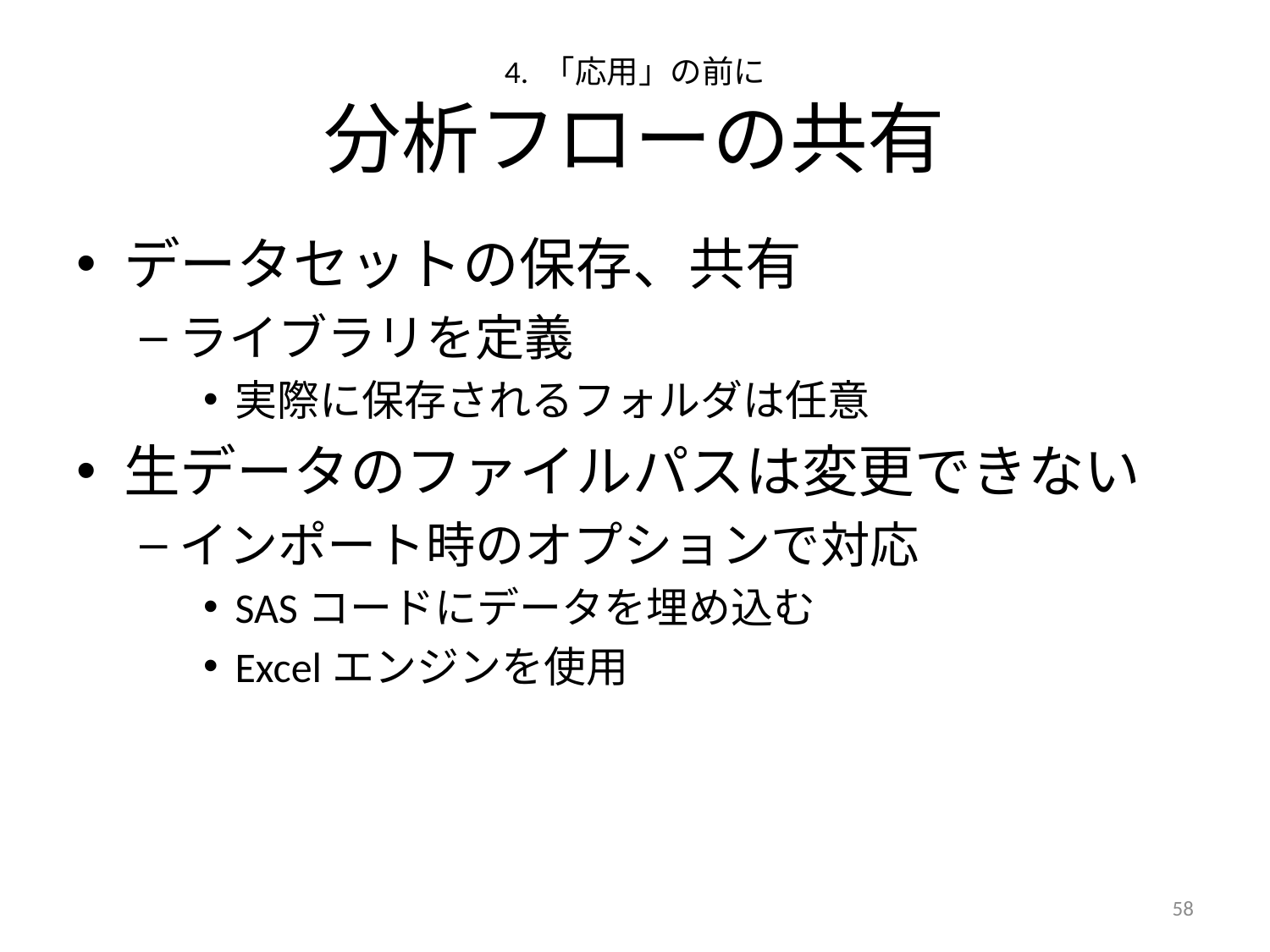

# 4. 「応用」の前に 分析フローの共有
データセットの保存、共有
ライブラリを定義
実際に保存されるフォルダは任意
生データのファイルパスは変更できない
インポート時のオプションで対応
SASコードにデータを埋め込む
Excelエンジンを使用

58